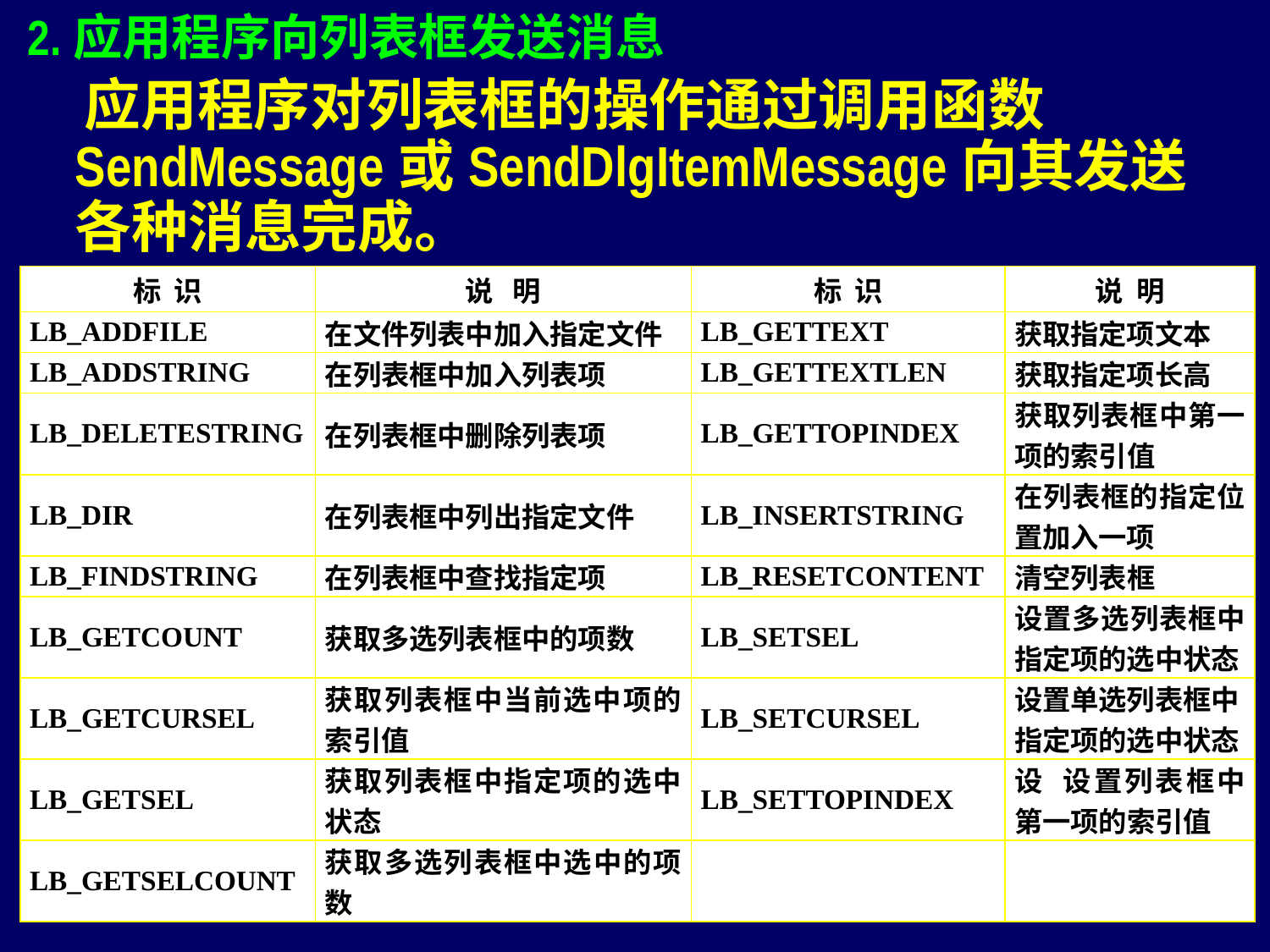

2.应用程序向列表框发送消息
    应用程序对列表框的操作通过调用函数SendMessage或SendDlgItemMessage向其发送各种消息完成。
| 标 识 | 说 明 | 标 识 | 说 明 |
| --- | --- | --- | --- |
| LB\_ADDFILE | 在文件列表中加入指定文件 | LB\_GETTEXT | 获取指定项文本 |
| LB\_ADDSTRING | 在列表框中加入列表项 | LB\_GETTEXTLEN | 获取指定项长高 |
| LB\_DELETESTRING | 在列表框中删除列表项 | LB\_GETTOPINDEX | 获取列表框中第一项的索引值 |
| LB\_DIR | 在列表框中列出指定文件 | LB\_INSERTSTRING | 在列表框的指定位置加入一项 |
| LB\_FINDSTRING | 在列表框中查找指定项 | LB\_RESETCONTENT | 清空列表框 |
| LB\_GETCOUNT | 获取多选列表框中的项数 | LB\_SETSEL | 设置多选列表框中指定项的选中状态 |
| LB\_GETCURSEL | 获取列表框中当前选中项的索引值 | LB\_SETCURSEL | 设置单选列表框中指定项的选中状态 |
| LB\_GETSEL | 获取列表框中指定项的选中状态 | LB\_SETTOPINDEX | 设 设置列表框中第一项的索引值 |
| LB\_GETSELCOUNT | 获取多选列表框中选中的项数 |  |  |
82